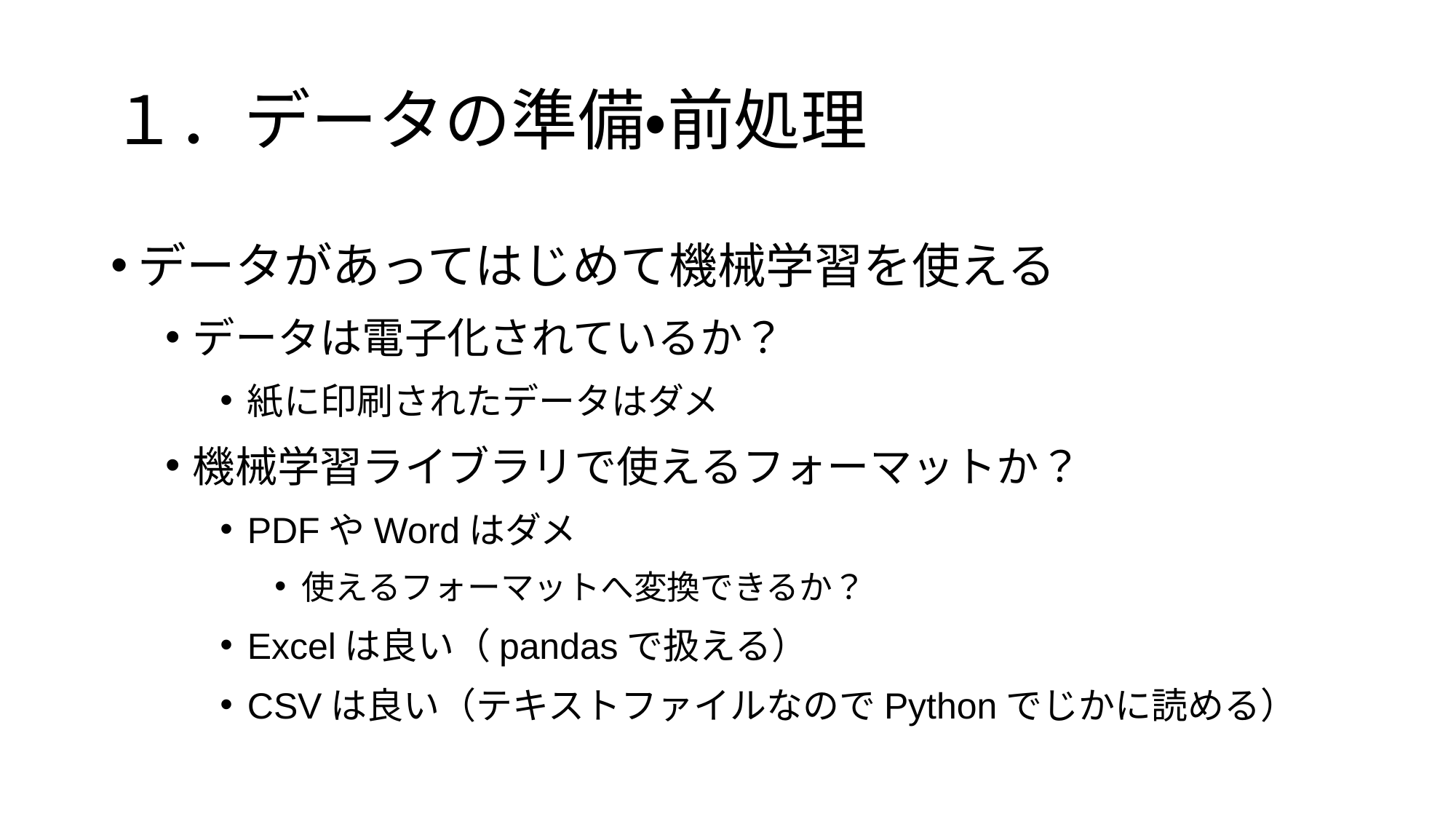

# １．データの準備・前処理
データがあってはじめて機械学習を使える
データは電子化されているか？
紙に印刷されたデータはダメ
機械学習ライブラリで使えるフォーマットか？
PDFやWordはダメ
使えるフォーマットへ変換できるか？
Excelは良い（pandasで扱える）
CSVは良い（テキストファイルなのでPythonでじかに読める）